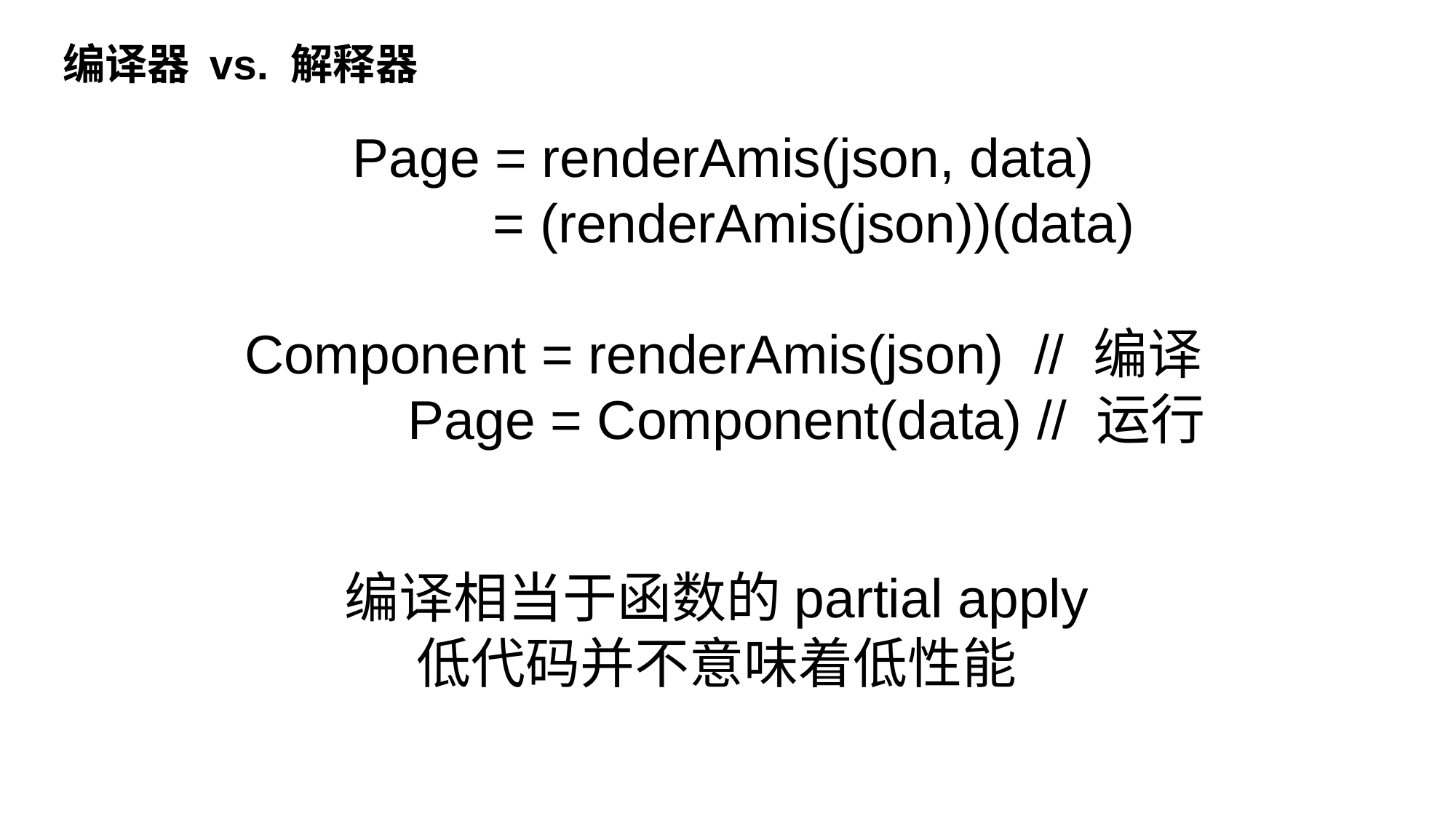

编译器 vs. 解释器
Page = renderAmis(json, data)
            = (renderAmis(json))(data)

Component = renderAmis(json)  // 编译
           Page = Component(data) // 运行
编译相当于函数的partial apply
低代码并不意味着低性能